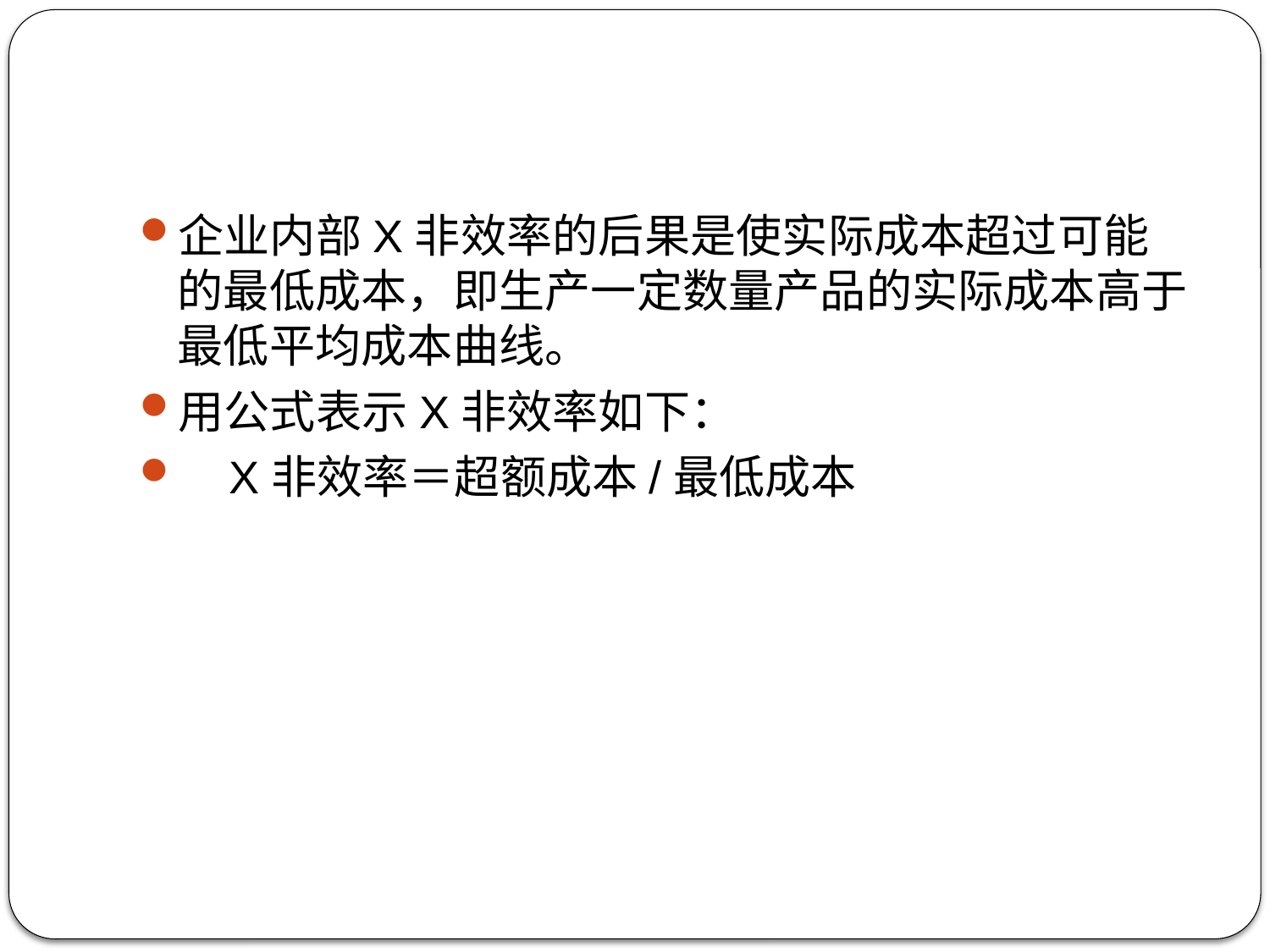

#
企业内部X非效率的后果是使实际成本超过可能的最低成本，即生产一定数量产品的实际成本高于最低平均成本曲线。
用公式表示X非效率如下：
    X非效率＝超额成本/最低成本